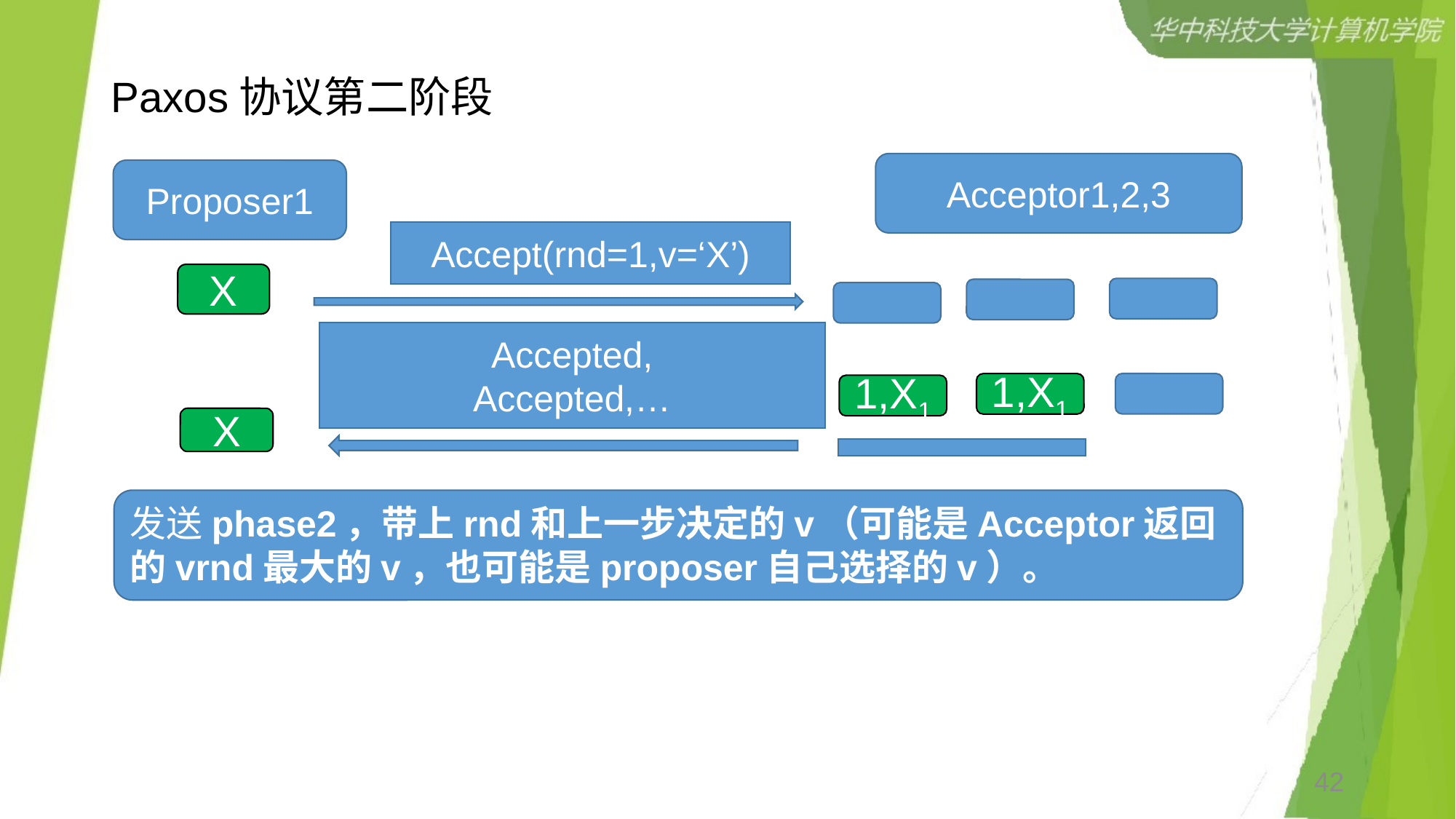

# Paxos协议第二阶段
Acceptor1,2,3
Proposer1
Accept(rnd=1,v=‘X’)
X
_
_
_

Accepted,
Accepted,…
1,X1
_
1,X1
X

发送phase2，带上rnd和上一步决定的v（可能是Acceptor返回的vrnd最大的v，也可能是proposer自己选择的v）。
42